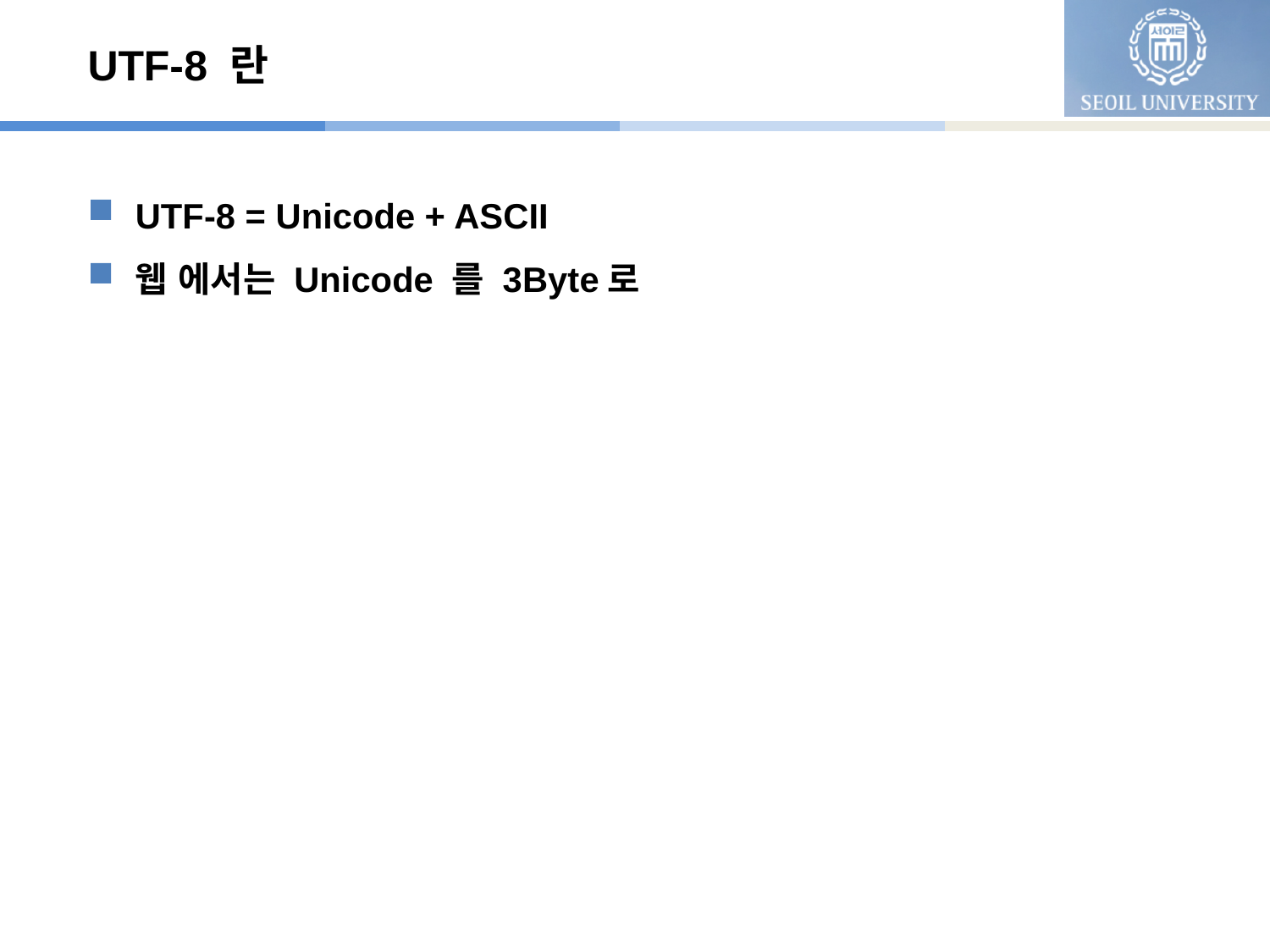

# UTF-8 란
UTF-8 = Unicode + ASCII
웹 에서는 Unicode 를 3Byte로